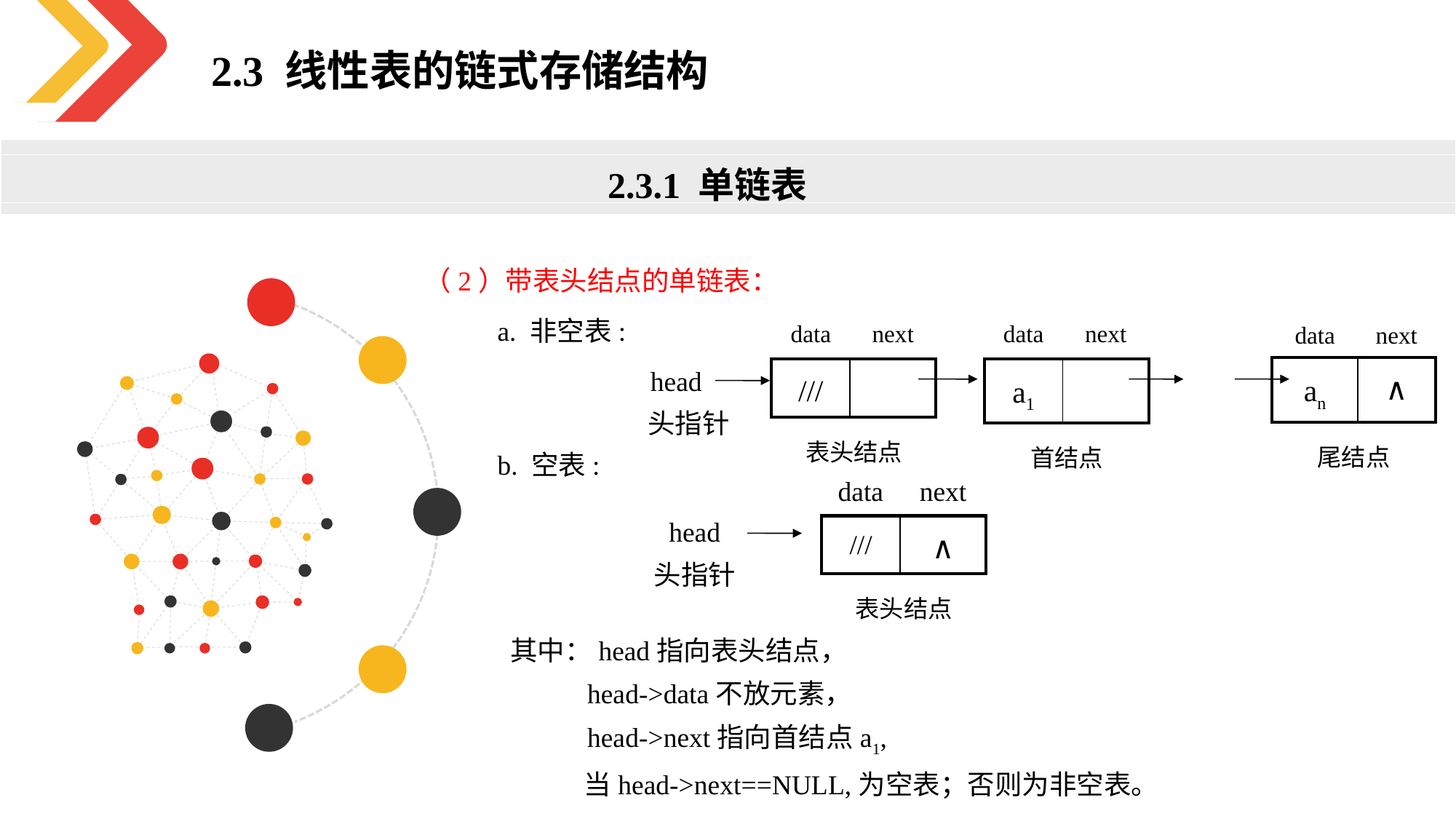

2.3 线性表的链式存储结构

2.3.1 单链表
（2）带表头结点的单链表：

| data | next |
| --- | --- |
| a1 |  |
| 首结点 |  |
| data | next |
| --- | --- |
| /// |  |
| 表头结点 |  |
a. 非空表:
| data | next |
| --- | --- |
| an | ∧ |
| 尾结点 |  |
head
   头指针

b. 空表:
| data | next |
| --- | --- |
| /// | ∧ |
| 表头结点 |  |
head
头指针

 其中：head指向表头结点，
             head->data不放元素，
             head->next指向首结点a1,
             当head->next==NULL,为空表；否则为非空表。